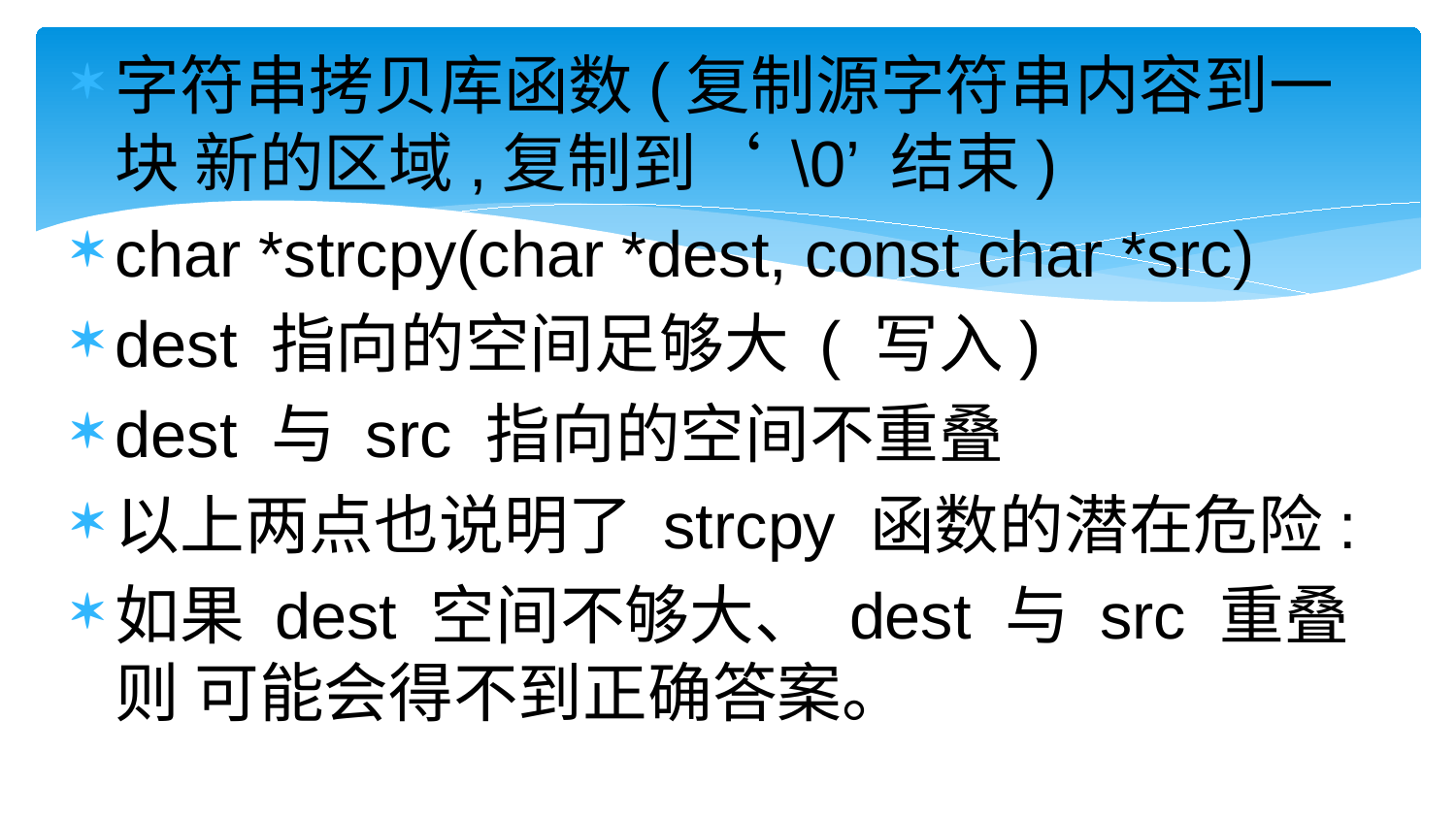

字符串拷贝库函数(复制源字符串内容到一块 新的区域,复制到‘ \0’ 结束)
char *strcpy(char *dest, const char *src)
dest 指向的空间足够大 ( 写入)
dest 与 src 指向的空间不重叠
以上两点也说明了 strcpy 函数的潜在危险:
如果 dest 空间不够大、 dest 与 src 重叠则 可能会得不到正确答案。